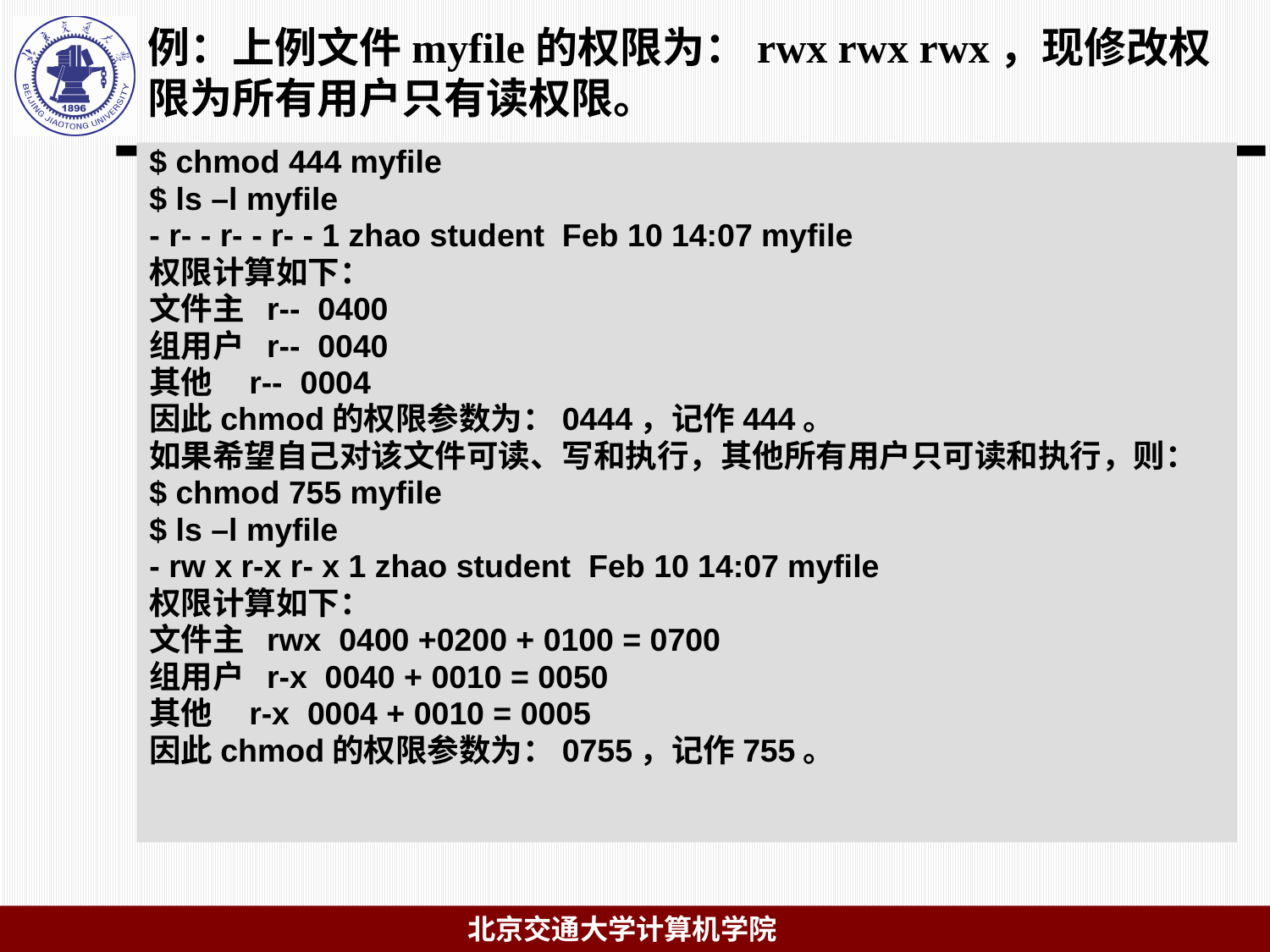

# 例：上例文件myfile的权限为：rwx rwx rwx，现修改权限为所有用户只有读权限。
$ chmod 444 myfile
$ ls –l myfile
- r- - r- - r- - 1 zhao student  Feb 10 14:07 myfile
权限计算如下：
文件主  r--  0400
组用户  r--  0040
其他    r--  0004
因此chmod的权限参数为：0444，记作444。
如果希望自己对该文件可读、写和执行，其他所有用户只可读和执行，则：
$ chmod 755 myfile
$ ls –l myfile
- rw x r-x r- x 1 zhao student  Feb 10 14:07 myfile
权限计算如下：
文件主  rwx  0400 +0200 + 0100 = 0700
组用户  r-x  0040 + 0010 = 0050
其他    r-x  0004 + 0010 = 0005
因此chmod的权限参数为：0755，记作755。